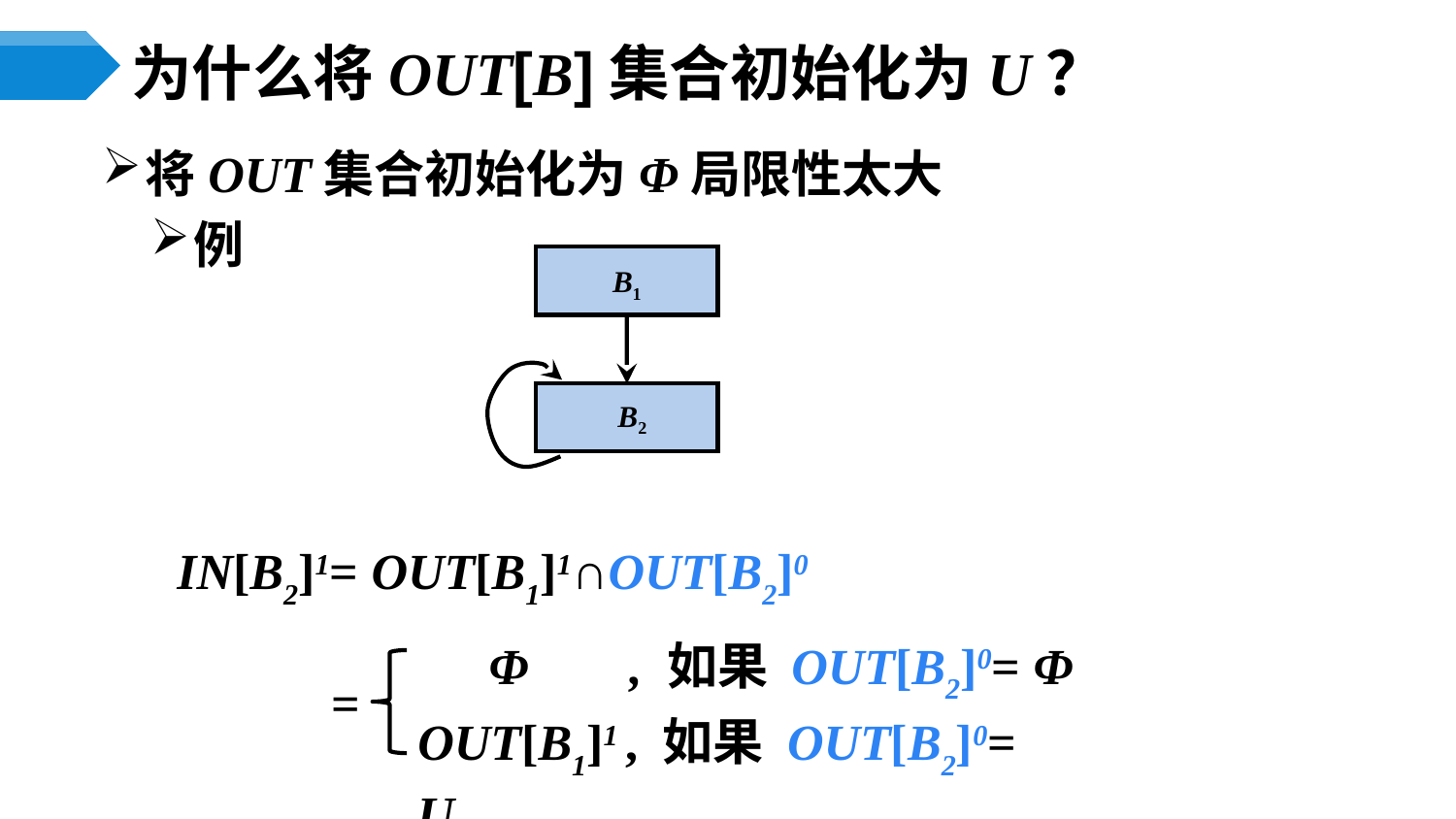

# 为什么将OUT[B]集合初始化为U？

将OUT集合初始化为Φ局限性太大
例

B1

B2
IN[B2]1= OUT[B1]1∩OUT[B2]0
            Φ        , 如果 OUT[B2]0= Φ

=
OUT[B1]1 , 如果 OUT[B2]0= U